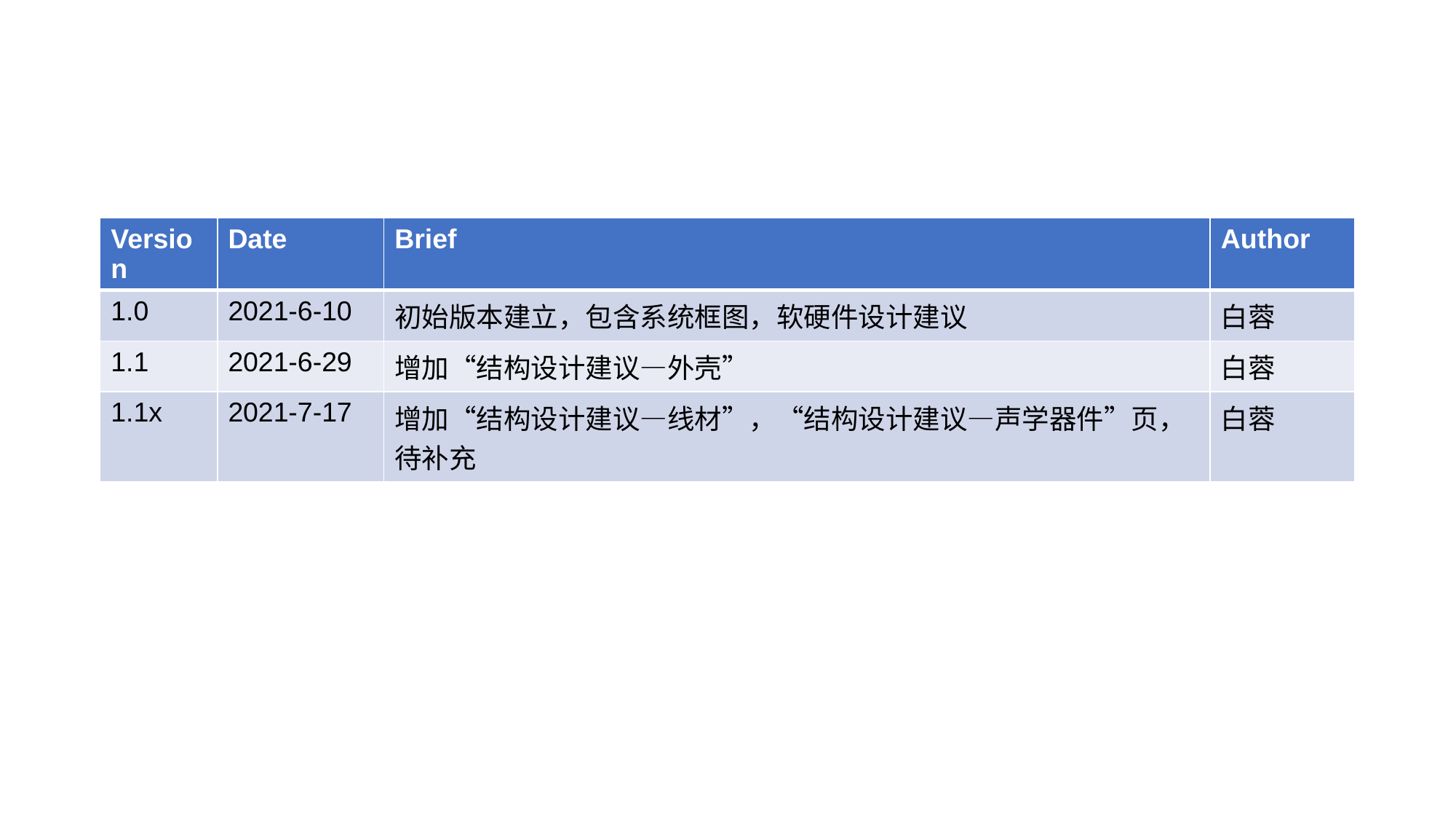

#
| Version | Date | Brief | Author |
| --- | --- | --- | --- |
| 1.0 | ‎2021‎-‎6-‎10‎ | 初始版本建立，包含系统框图，软硬件设计建议 | 白蓉 |
| 1.1 | 2021-6-29 | 增加“结构设计建议—外壳” | 白蓉 |
| 1.1x | 2021-7-17 | 增加“结构设计建议—线材”，“结构设计建议—声学器件”页，待补充 | 白蓉 |